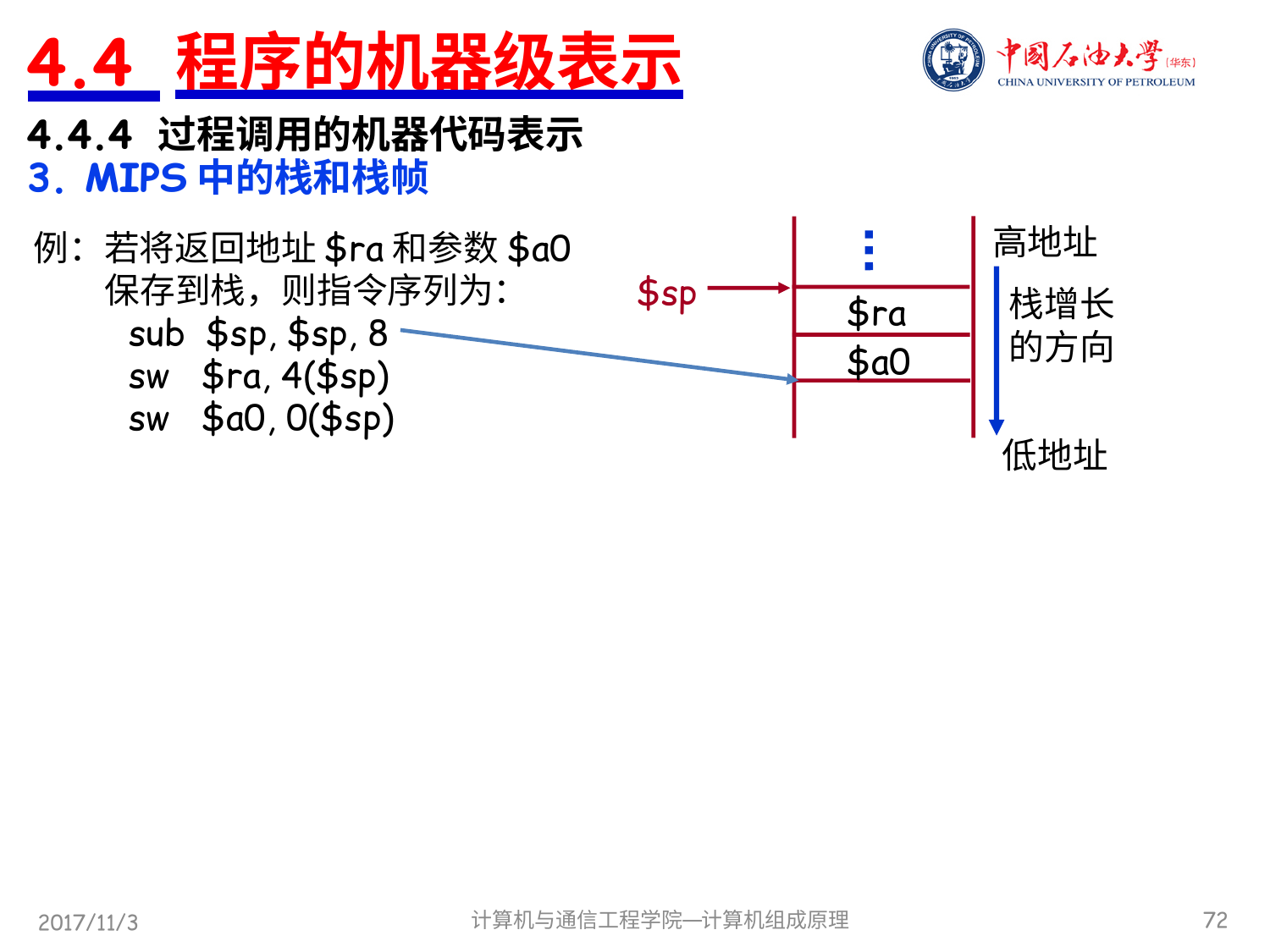

# 4.4 程序的机器级表示
4.4.4 过程调用的机器代码表示

3. MIPS中的栈和栈帧

高地址

$sp

栈增长的方向

$ra

$a0

低地址
例：若将返回地址$ra和参数$a0
        保存到栈，则指令序列为：
         sub  $sp, $sp, 8
         sw   $ra, 4($sp)
         sw   $a0, 0($sp)

计算机与通信工程学院—计算机组成原理
72
2017/11/3